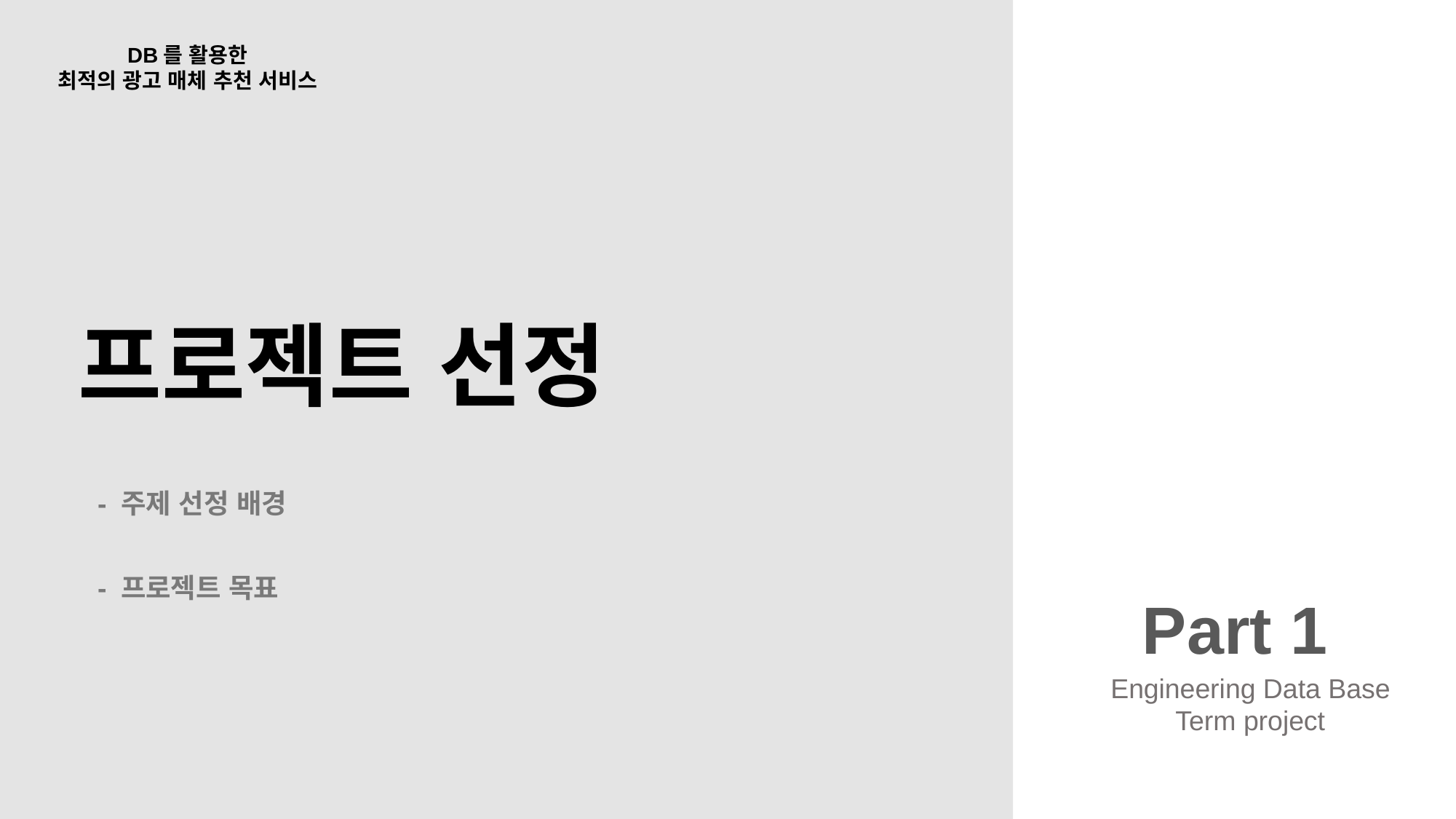

DB를 활용한
최적의 광고 매체 추천 서비스
프로젝트 선정
- 주제 선정 배경
- 프로젝트 목표
Part 1
Engineering Data Base
Term project